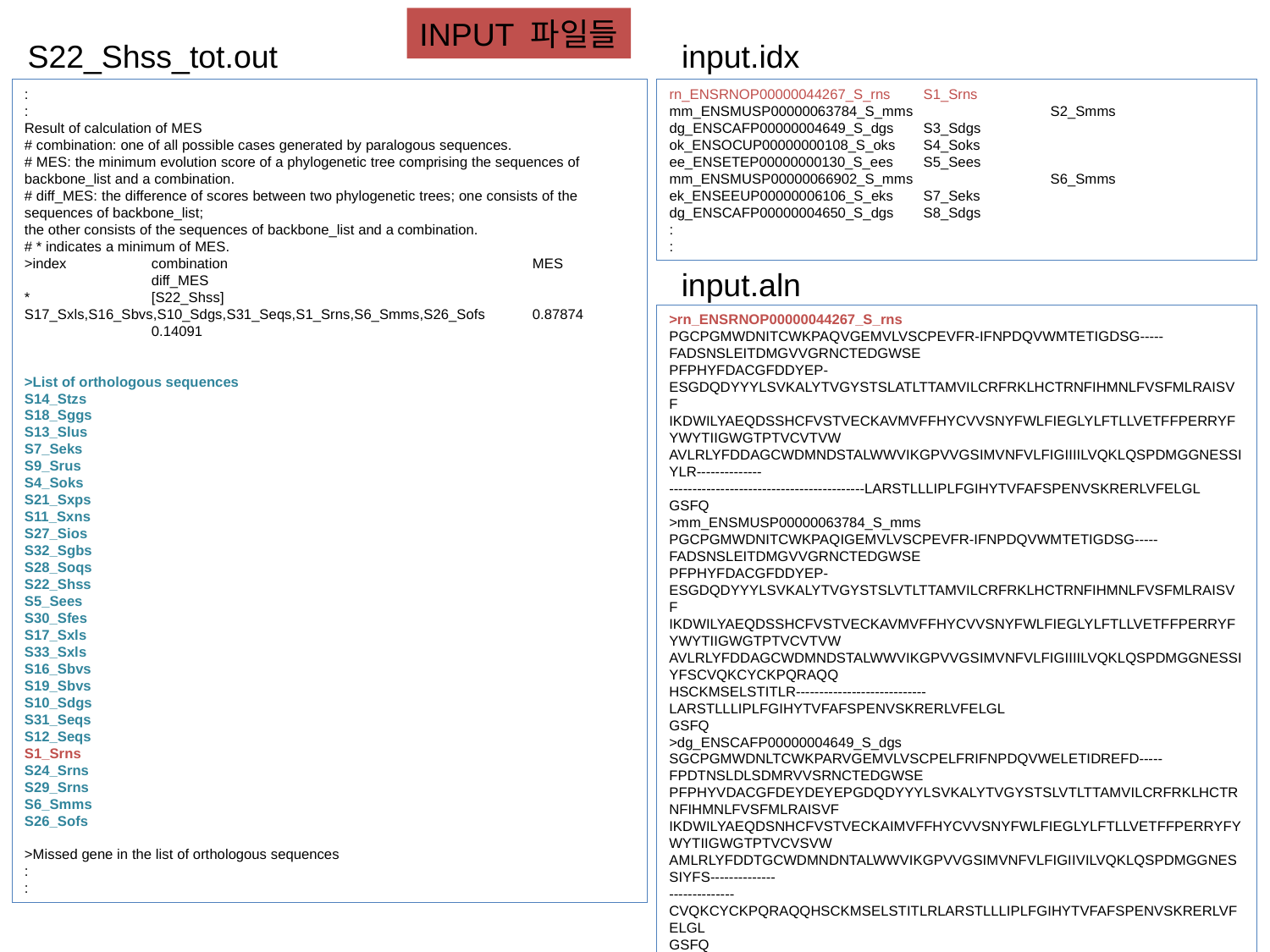

INPUT 파일들
S22_Shss_tot.out
input.idx
:
:
Result of calculation of MES
# combination: one of all possible cases generated by paralogous sequences.
# MES: the minimum evolution score of a phylogenetic tree comprising the sequences of backbone_list and a combination.
# diff_MES: the difference of scores between two phylogenetic trees; one consists of the sequences of backbone_list;
the other consists of the sequences of backbone_list and a combination.
# * indicates a minimum of MES.
>index	combination			MES	diff_MES
*	[S22_Shss]	S17_Sxls,S16_Sbvs,S10_Sdgs,S31_Seqs,S1_Srns,S6_Smms,S26_Sofs	0.87874	0.14091

>List of orthologous sequences
S14_Stzs
S18_Sggs
S13_Slus
S7_Seks
S9_Srus
S4_Soks
S21_Sxps
S11_Sxns
S27_Sios
S32_Sgbs
S28_Soqs
S22_Shss
S5_Sees
S30_Sfes
S17_Sxls
S33_Sxls
S16_Sbvs
S19_Sbvs
S10_Sdgs
S31_Seqs
S12_Seqs
S1_Srns
S24_Srns
S29_Srns
S6_Smms
S26_Sofs

>Missed gene in the list of orthologous sequences
:
:
rn_ENSRNOP00000044267_S_rns   	S1_Srns
mm_ENSMUSP00000063784_S_mms   	S2_Smms
dg_ENSCAFP00000004649_S_dgs   	S3_Sdgs
ok_ENSOCUP00000000108_S_oks   	S4_Soks
ee_ENSETEP00000000130_S_ees   	S5_Sees
mm_ENSMUSP00000066902_S_mms   	S6_Smms
ek_ENSEEUP00000006106_S_eks   	S7_Seks
dg_ENSCAFP00000004650_S_dgs   	S8_Sdgs
:
:
input.aln
>rn_ENSRNOP00000044267_S_rns
PGCPGMWDNITCWKPAQVGEMVLVSCPEVFR-IFNPDQVWMTETIGDSG-----FADSNSLEITDMGVVGRNCTEDGWSE
PFPHYFDACGFDDYEP-ESGDQDYYYLSVKALYTVGYSTSLATLTTAMVILCRFRKLHCTRNFIHMNLFVSFMLRAISVF
IKDWILYAEQDSSHCFVSTVECKAVMVFFHYCVVSNYFWLFIEGLYLFTLLVETFFPERRYFYWYTIIGWGTPTVCVTVW
AVLRLYFDDAGCWDMNDSTALWWVIKGPVVGSIMVNFVLFIGIIIILVQKLQSPDMGGNESSIYLR--------------
------------------------------------------LARSTLLLIPLFGIHYTVFAFSPENVSKRERLVFELGL
GSFQ
>mm_ENSMUSP00000063784_S_mms
PGCPGMWDNITCWKPAQIGEMVLVSCPEVFR-IFNPDQVWMTETIGDSG-----FADSNSLEITDMGVVGRNCTEDGWSE
PFPHYFDACGFDDYEP-ESGDQDYYYLSVKALYTVGYSTSLVTLTTAMVILCRFRKLHCTRNFIHMNLFVSFMLRAISVF
IKDWILYAEQDSSHCFVSTVECKAVMVFFHYCVVSNYFWLFIEGLYLFTLLVETFFPERRYFYWYTIIGWGTPTVCVTVW
AVLRLYFDDAGCWDMNDSTALWWVIKGPVVGSIMVNFVLFIGIIIILVQKLQSPDMGGNESSIYFSCVQKCYCKPQRAQQ
HSCKMSELSTITLR----------------------------LARSTLLLIPLFGIHYTVFAFSPENVSKRERLVFELGL
GSFQ
>dg_ENSCAFP00000004649_S_dgs
SGCPGMWDNLTCWKPARVGEMVLVSCPELFRIFNPDQVWELETIDREFD-----FPDTNSLDLSDMRVVSRNCTEDGWSE
PFPHYVDACGFDEYDEYEPGDQDYYYLSVKALYTVGYSTSLVTLTTAMVILCRFRKLHCTRNFIHMNLFVSFMLRAISVF
IKDWILYAEQDSNHCFVSTVECKAIMVFFHYCVVSNYFWLFIEGLYLFTLLVETFFPERRYFYWYTIIGWGTPTVCVSVW
AMLRLYFDDTGCWDMNDNTALWWVIKGPVVGSIMVNFVLFIGIIVILVQKLQSPDMGGNESSIYFS--------------
--------------CVQKCYCKPQRAQQHSCKMSELSTITLRLARSTLLLIPLFGIHYTVFAFSPENVSKRERLVFELGL
GSFQ
:
: